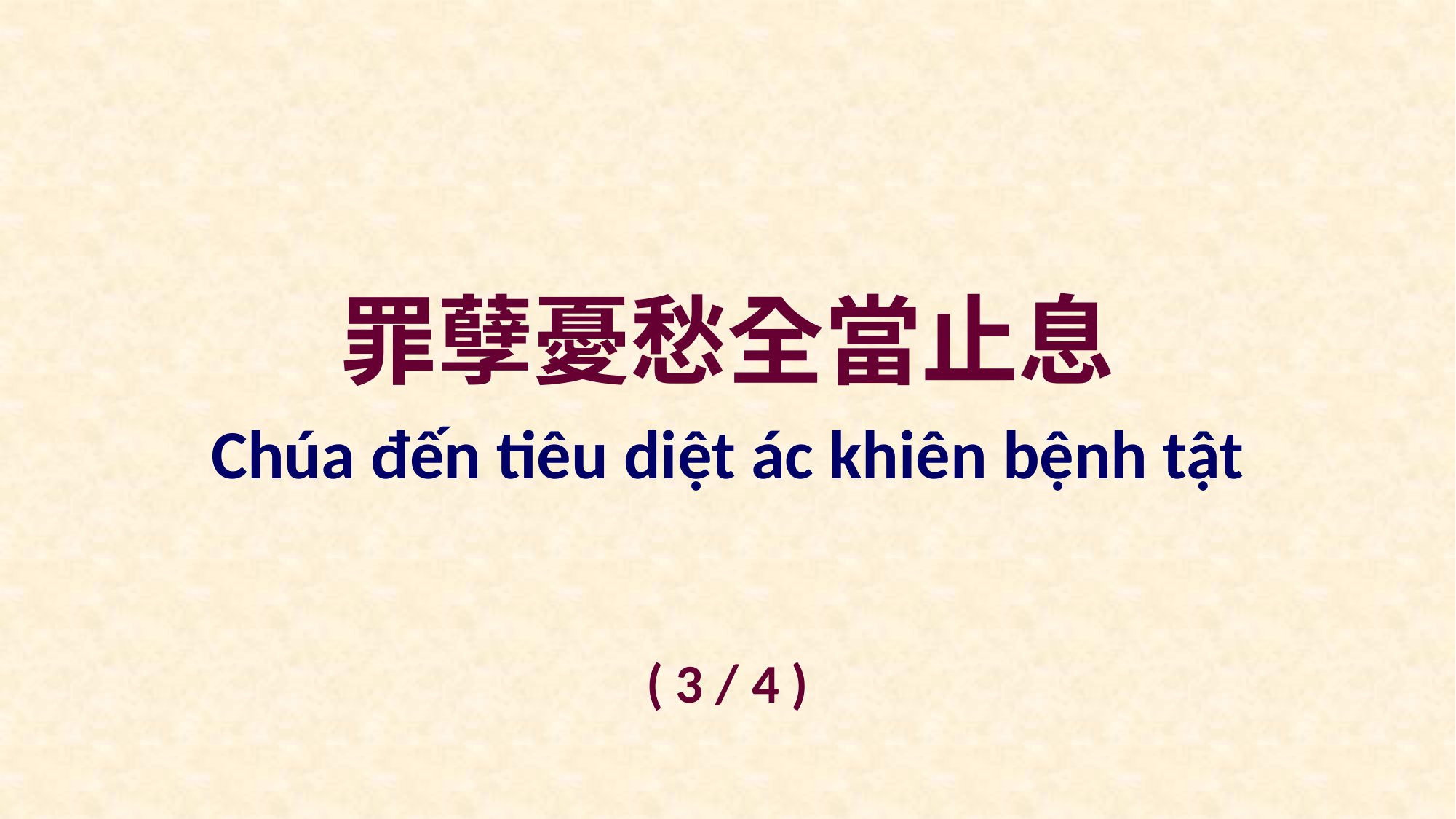

罪孽憂愁全當止息
Chúa đến tiêu diệt ác khiên bệnh tật
( 3 / 4 )